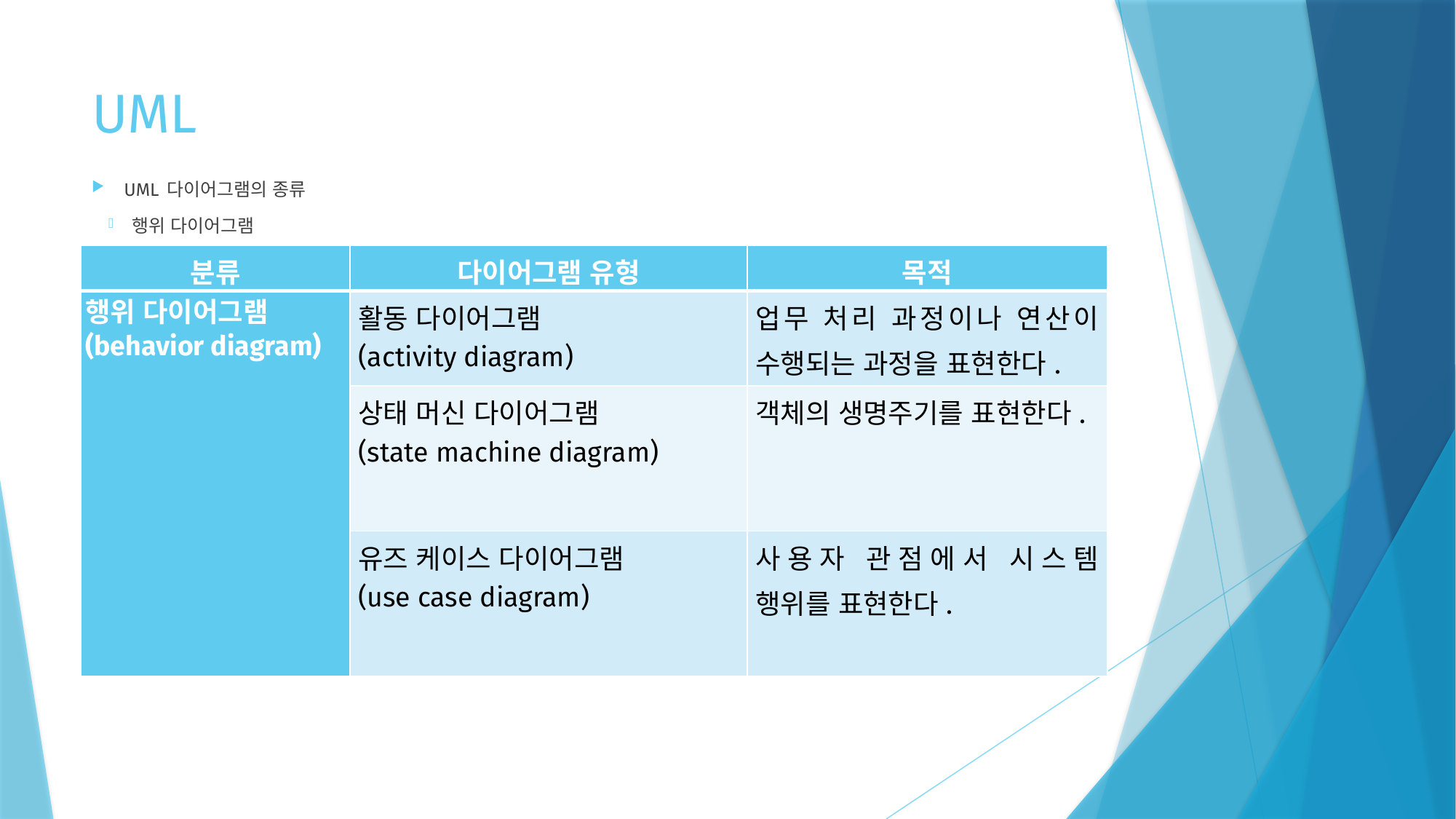

# UML
UML 다이어그램의 종류
행위 다이어그램
| 분류 | 다이어그램 유형 | 목적 |
| --- | --- | --- |
| 행위 다이어그램 (behavior diagram) | 활동 다이어그램 (activity diagram) | 업무 처리 과정이나 연산이 수행되는 과정을 표현한다. |
|  | 상태 머신 다이어그램 (state machine diagram) | 객체의 생명주기를 표현한다. |
|  | 유즈 케이스 다이어그램 (use case diagram) | 사용자 관점에서 시스템 행위를 표현한다. |